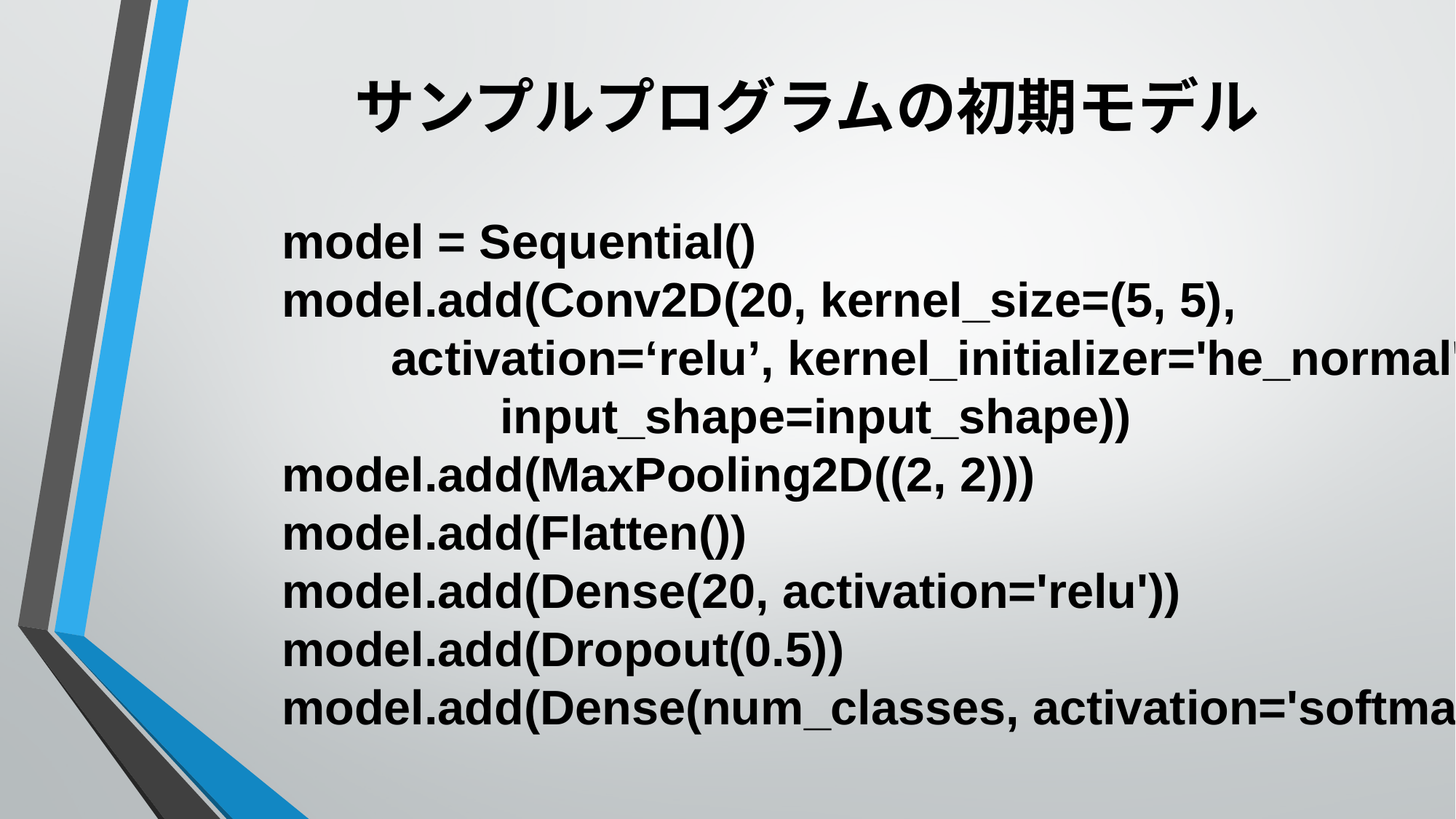

# サンプルプログラムの初期モデル
model = Sequential()
model.add(Conv2D(20, kernel_size=(5, 5),
	activation=‘relu’, kernel_initializer='he_normal',                       	input_shape=input_shape))
model.add(MaxPooling2D((2, 2)))
model.add(Flatten())
model.add(Dense(20, activation='relu'))
model.add(Dropout(0.5))
model.add(Dense(num_classes, activation='softmax'))